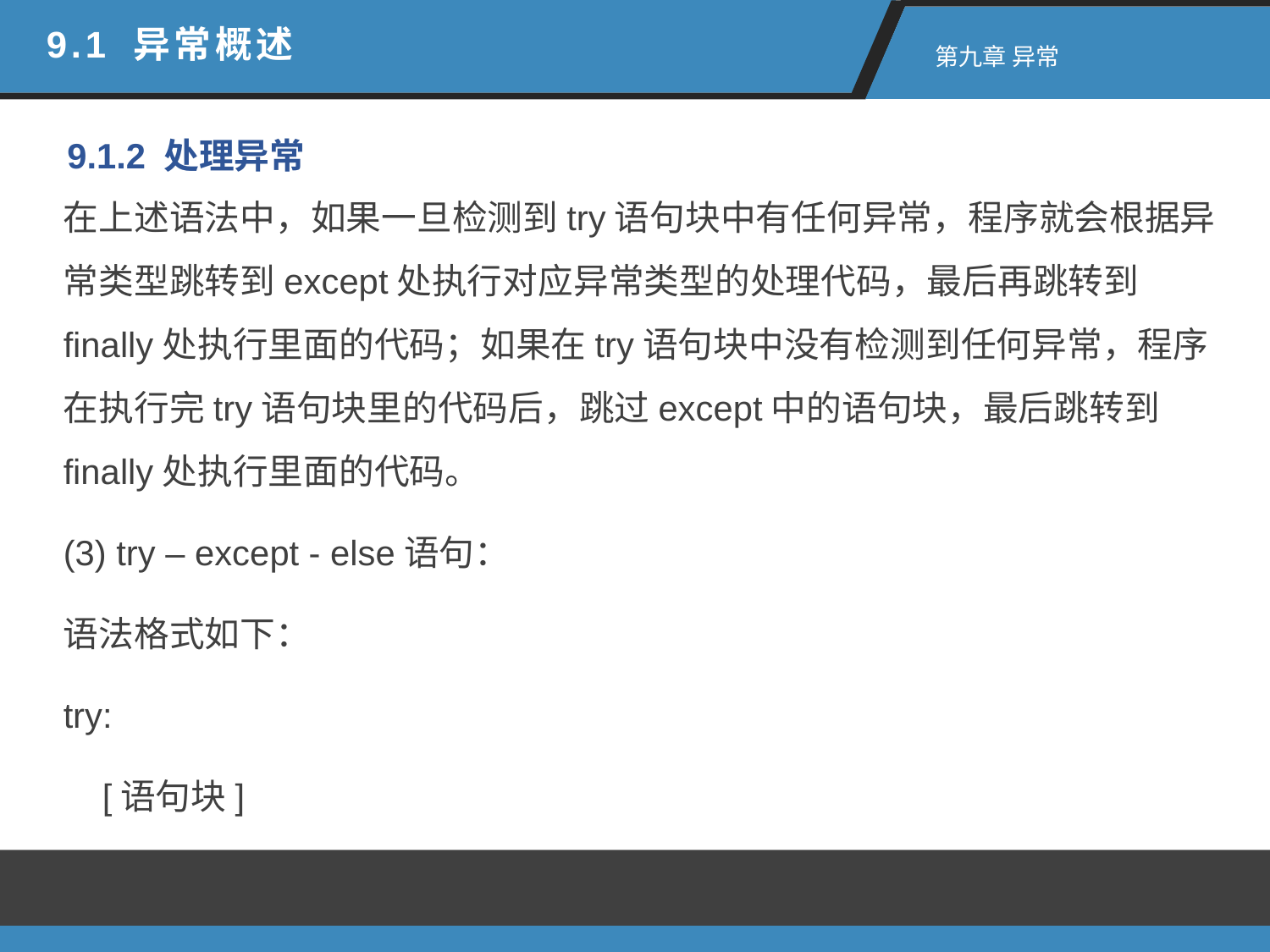

9.1 异常概述
  第九章 异常
9.1.2 处理异常
在上述语法中，如果一旦检测到try语句块中有任何异常，程序就会根据异常类型跳转到except处执行对应异常类型的处理代码，最后再跳转到finally处执行里面的代码；如果在try语句块中没有检测到任何异常，程序在执行完try语句块里的代码后，跳过except中的语句块，最后跳转到finally处执行里面的代码。
(3) try – except - else语句：
语法格式如下：
try:
    [语句块]